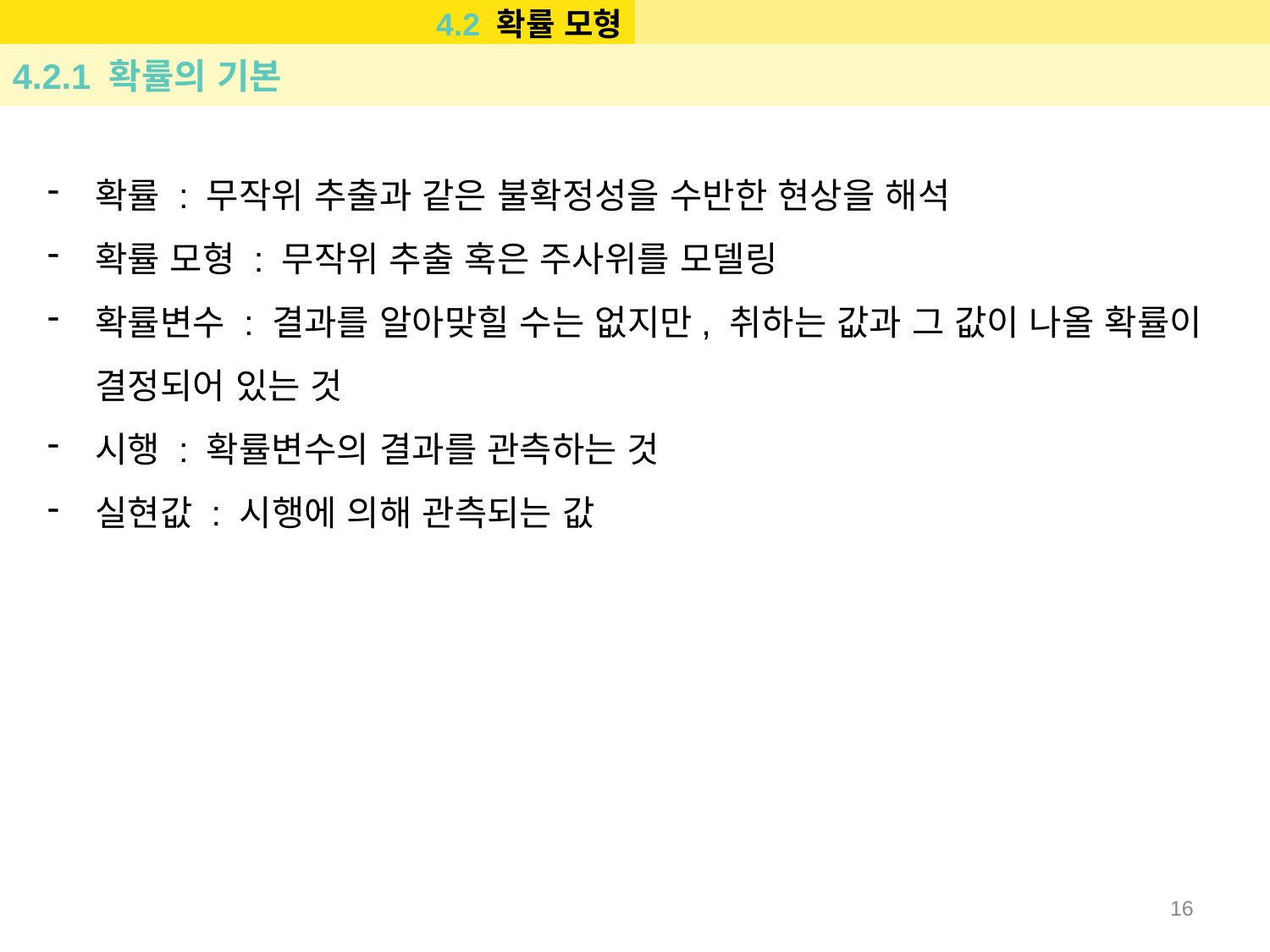

4.2 확률 모형

4.2.1 확률의 기본
확률 : 무작위 추출과 같은 불확정성을 수반한 현상을 해석
확률 모형 : 무작위 추출 혹은 주사위를 모델링
확률변수 : 결과를 알아맞힐 수는 없지만, 취하는 값과 그 값이 나올 확률이 결정되어 있는 것
시행 : 확률변수의 결과를 관측하는 것
실현값 : 시행에 의해 관측되는 값
16